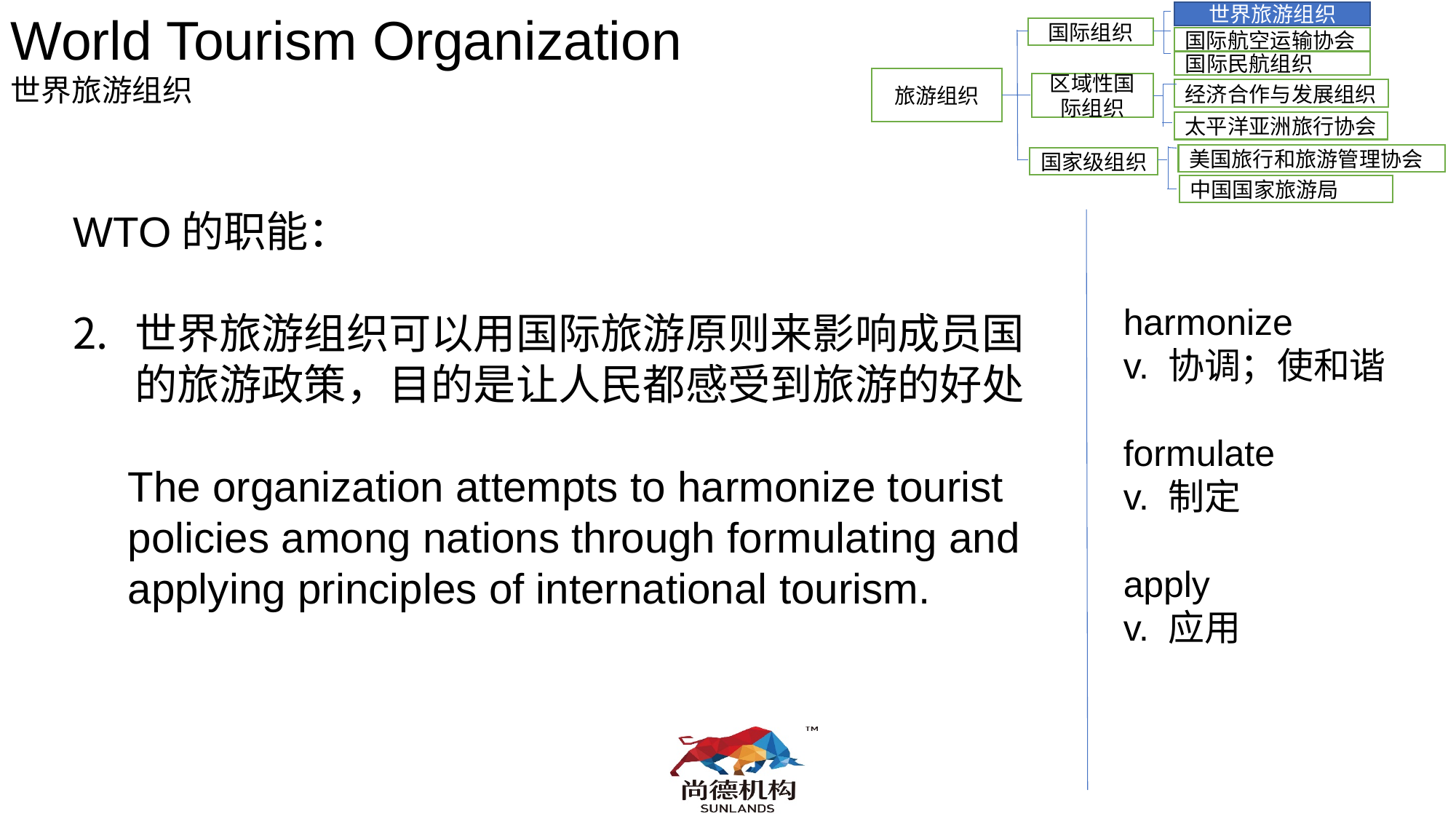

World Tourism Organization
世界旅游组织
世界旅游组织
国际组织
国际航空运输协会
国际民航组织
旅游组织
区域性国际组织
经济合作与发展组织
太平洋亚洲旅行协会
美国旅行和旅游管理协会
国家级组织
中国国家旅游局
WTO的职能：

世界旅游组织可以用国际旅游原则来影响成员国的旅游政策，目的是让人民都感受到旅游的好处

The organization attempts to harmonize tourist policies among nations through formulating and applying principles of international tourism.

 harmonize
 v. 协调；使和谐

 formulate
 v. 制定

 apply
 v. 应用